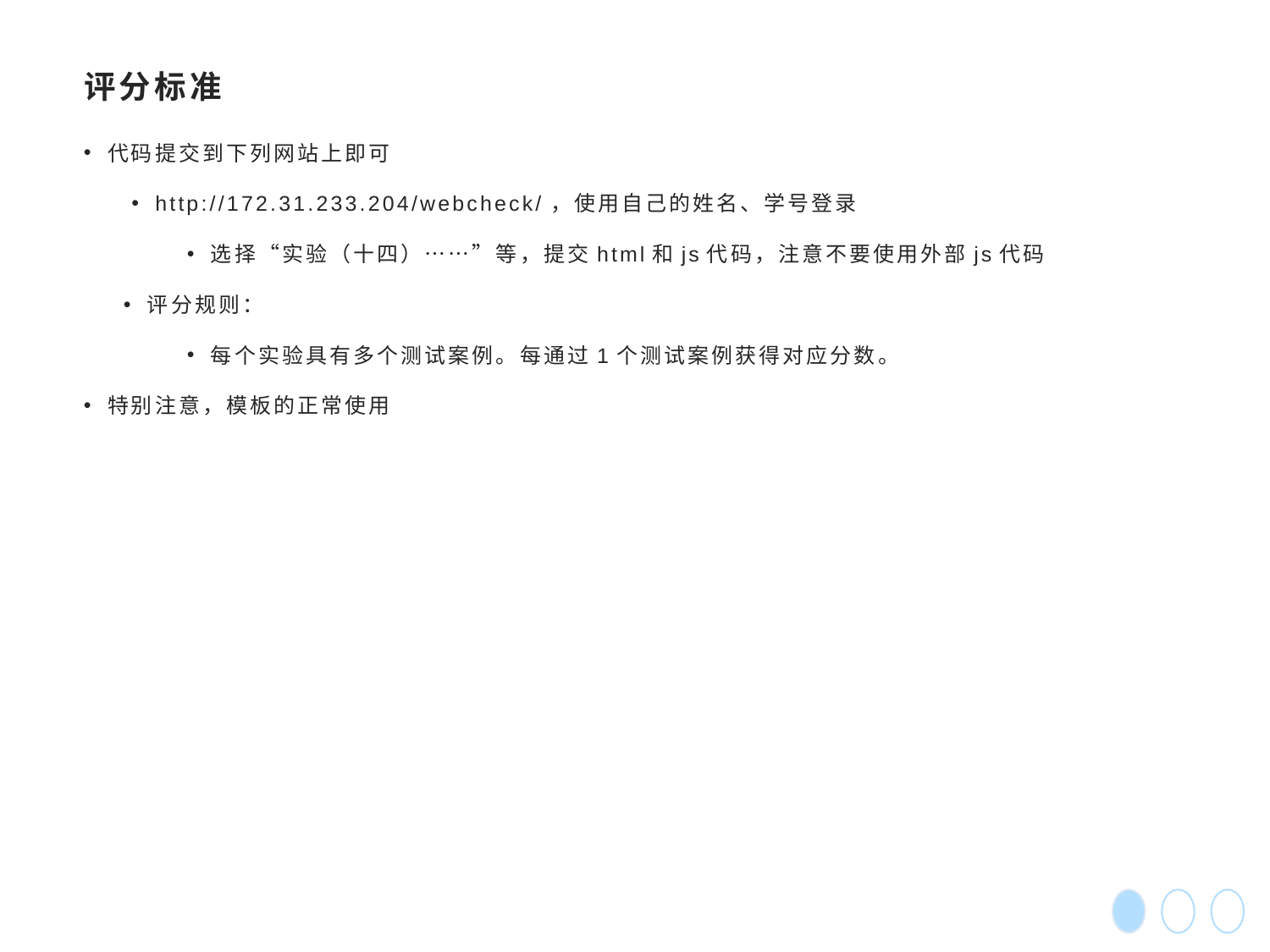

# 评分标准
代码提交到下列网站上即可
http://172.31.233.204/webcheck/，使用自己的姓名、学号登录
选择“实验（十四）……”等，提交html和js代码，注意不要使用外部js代码
评分规则：
每个实验具有多个测试案例。每通过1个测试案例获得对应分数。
特别注意，模板的正常使用